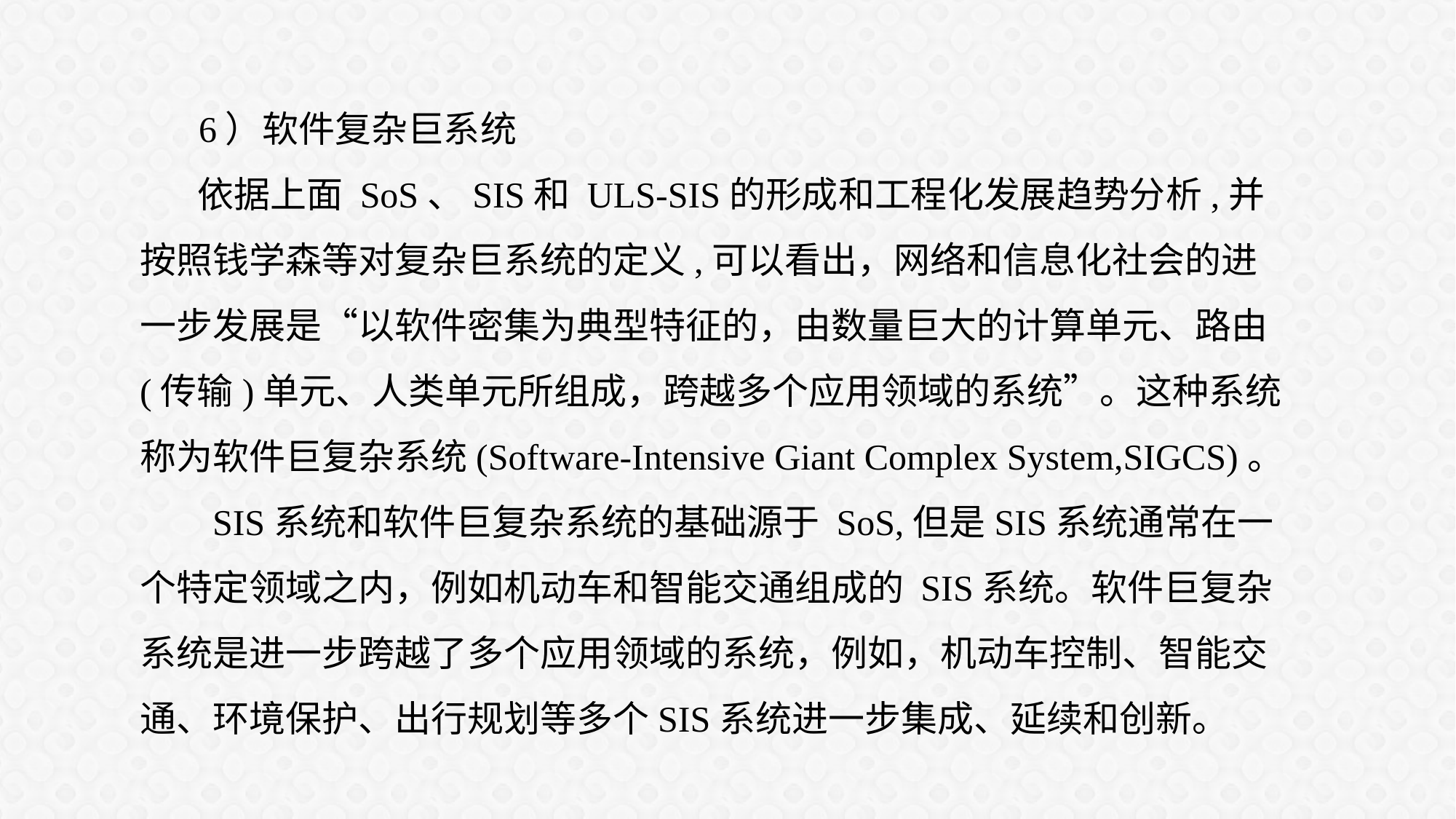

6）软件复杂巨系统
      依据上面 SoS、SIS和 ULS-SIS的形成和工程化发展趋势分析,并按照钱学森等对复杂巨系统的定义,可以看出，网络和信息化社会的进一步发展是“以软件密集为典型特征的，由数量巨大的计算单元、路由(传输)单元、人类单元所组成，跨越多个应用领域的系统”。这种系统称为软件巨复杂系统(Software-Intensive Giant Complex System,SIGCS)。
        SIS系统和软件巨复杂系统的基础源于 SoS,但是SIS系统通常在一个特定领域之内，例如机动车和智能交通组成的 SIS系统。软件巨复杂系统是进一步跨越了多个应用领域的系统，例如，机动车控制、智能交通、环境保护、出行规划等多个SIS系统进一步集成、延续和创新。